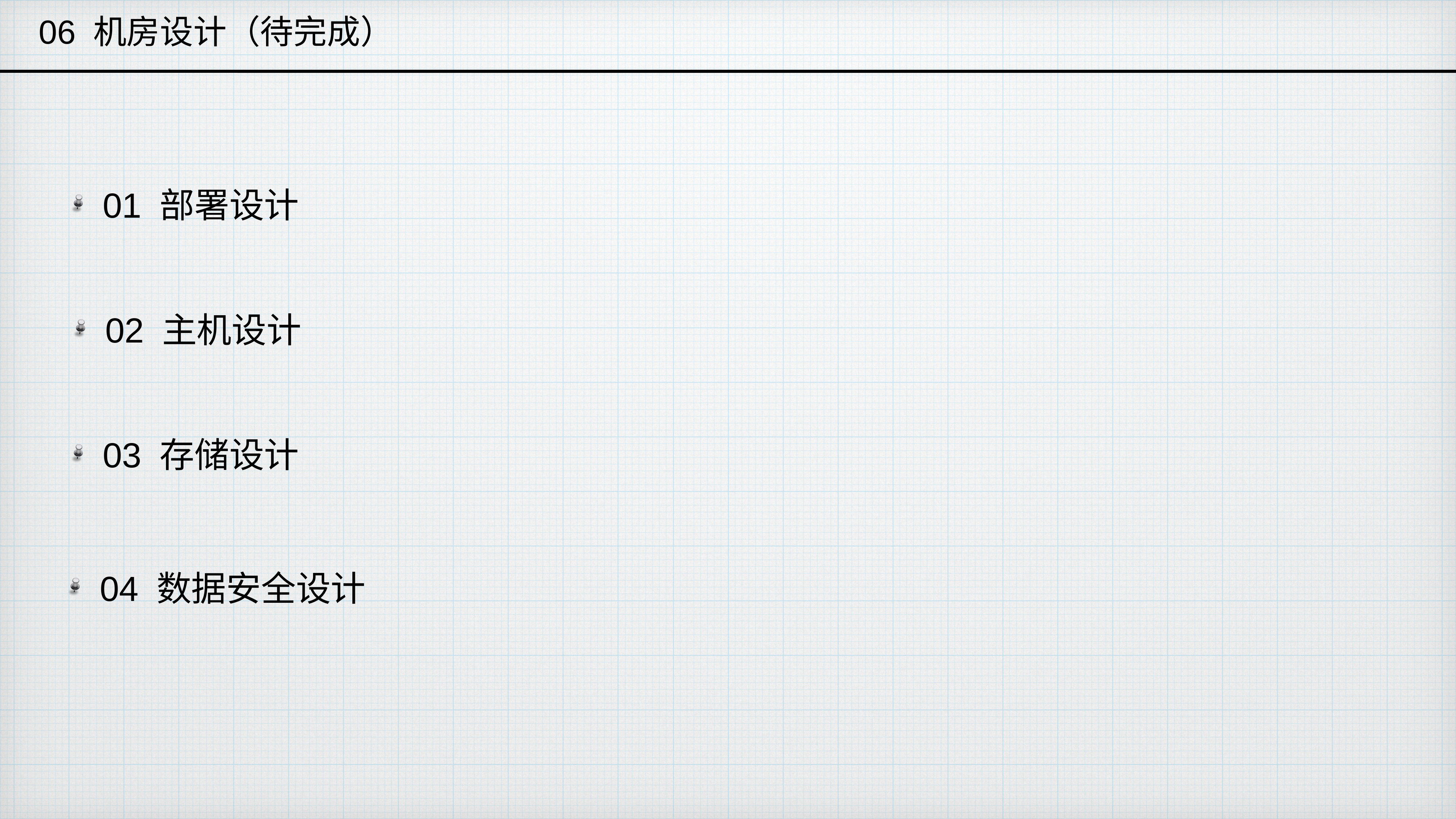

06 机房设计（待完成）

  01 部署设计
  02 主机设计
  03 存储设计
  04 数据安全设计